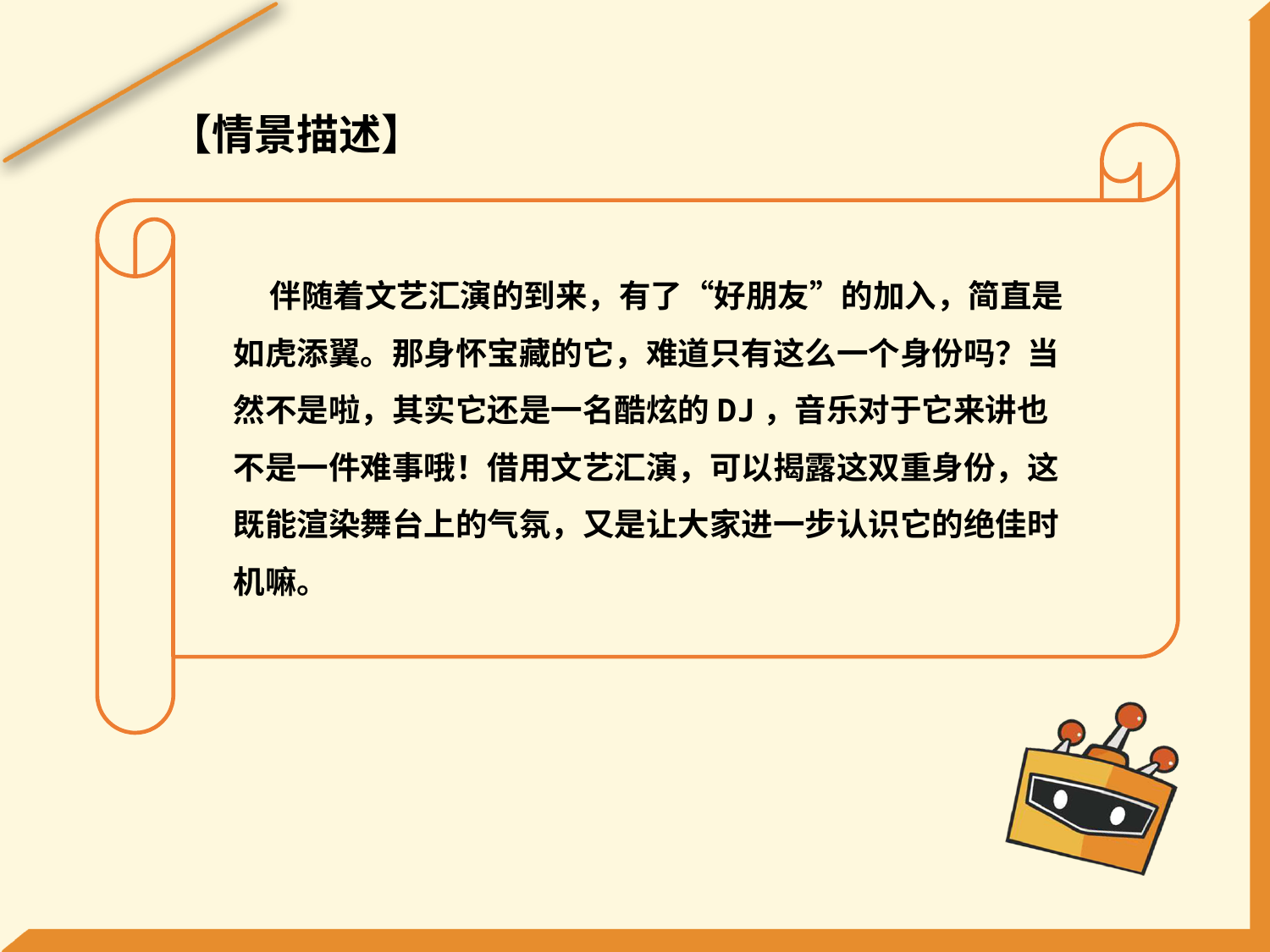

【情景描述】

    伴随着文艺汇演的到来，有了“好朋友”的加入，简直是如虎添翼。那身怀宝藏的它，难道只有这么一个身份吗？当然不是啦，其实它还是一名酷炫的DJ，音乐对于它来讲也不是一件难事哦！借用文艺汇演，可以揭露这双重身份，这既能渲染舞台上的气氛，又是让大家进一步认识它的绝佳时机嘛。